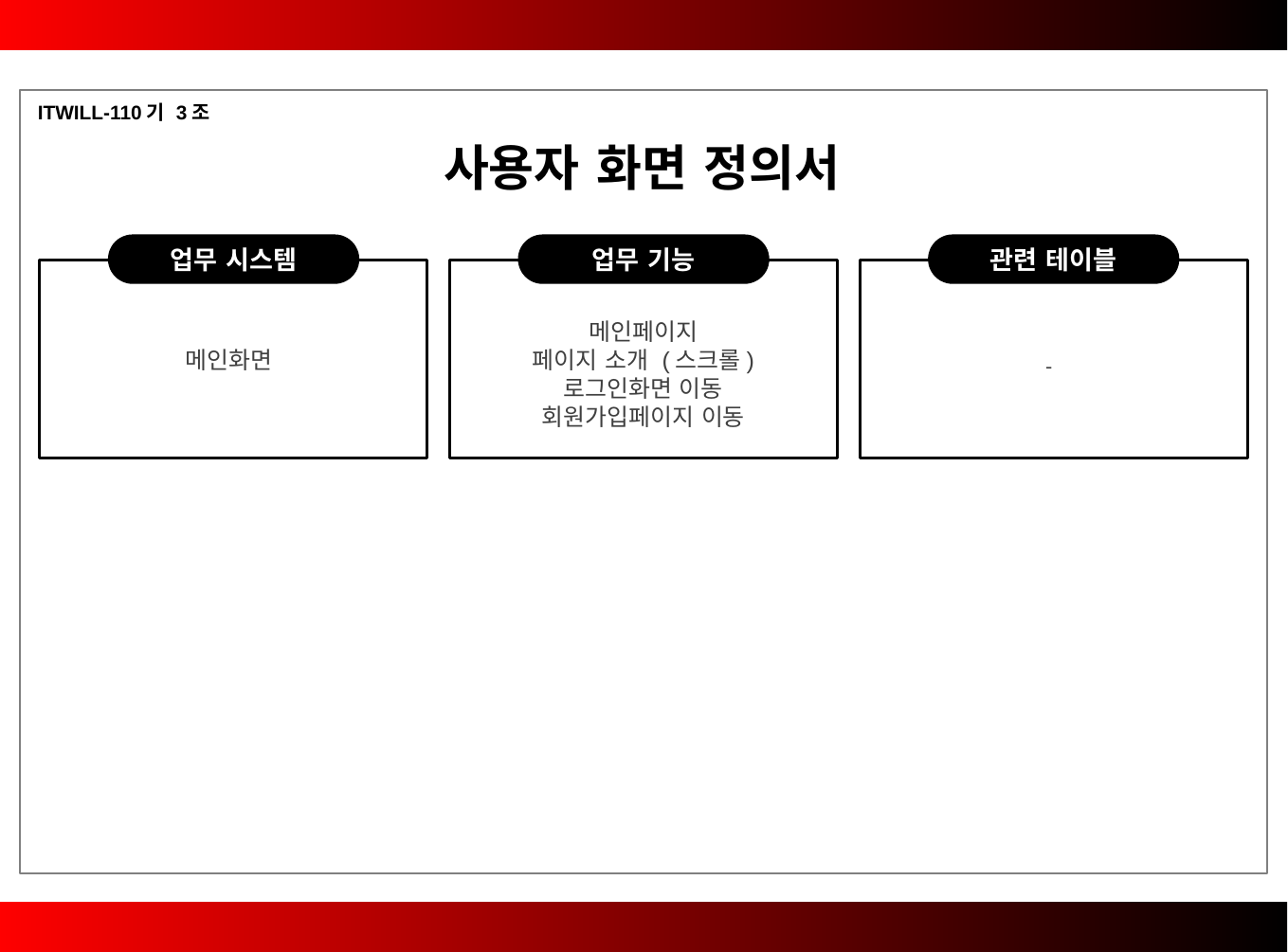

ITWILL-110기 3조
사용자 화면 정의서
업무 시스템
업무 기능
관련 테이블

메인페이지
페이지 소개 (스크롤)
로그인화면 이동
회원가입페이지 이동

메인화면
-